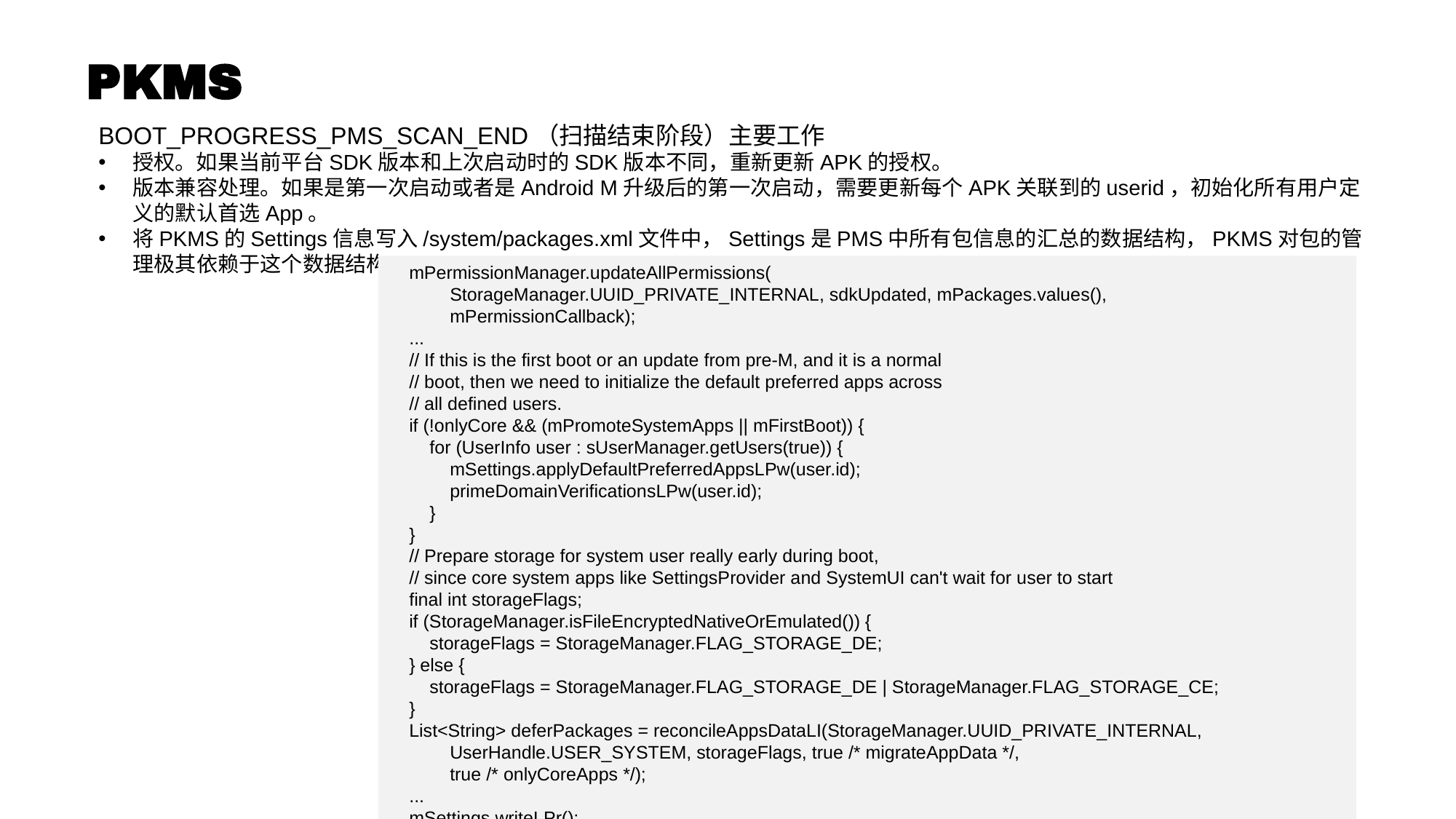

# PKMS
BOOT_PROGRESS_PMS_SCAN_END（扫描结束阶段）主要工作
授权。如果当前平台SDK版本和上次启动时的SDK版本不同，重新更新APK的授权。
版本兼容处理。如果是第一次启动或者是Android M升级后的第一次启动，需要更新每个APK关联到的userid，初始化所有用户定义的默认首选App。
将PKMS的Settings信息写入/system/packages.xml文件中，Settings是PMS中所有包信息的汇总的数据结构，PKMS对包的管理极其依赖于这个数据结构。
    mPermissionManager.updateAllPermissions(
            StorageManager.UUID_PRIVATE_INTERNAL, sdkUpdated, mPackages.values(),
            mPermissionCallback);
    ...
    // If this is the first boot or an update from pre-M, and it is a normal
    // boot, then we need to initialize the default preferred apps across
    // all defined users.
    if (!onlyCore && (mPromoteSystemApps || mFirstBoot)) {
        for (UserInfo user : sUserManager.getUsers(true)) {
            mSettings.applyDefaultPreferredAppsLPw(user.id);
            primeDomainVerificationsLPw(user.id);
        }
    }
    // Prepare storage for system user really early during boot,
    // since core system apps like SettingsProvider and SystemUI can't wait for user to start
    final int storageFlags;
    if (StorageManager.isFileEncryptedNativeOrEmulated()) {
        storageFlags = StorageManager.FLAG_STORAGE_DE;
    } else {
        storageFlags = StorageManager.FLAG_STORAGE_DE | StorageManager.FLAG_STORAGE_CE;
    }
    List<String> deferPackages = reconcileAppsDataLI(StorageManager.UUID_PRIVATE_INTERNAL,
            UserHandle.USER_SYSTEM, storageFlags, true /* migrateAppData */,
            true /* onlyCoreApps */);
    ...
    mSettings.writeLPr();